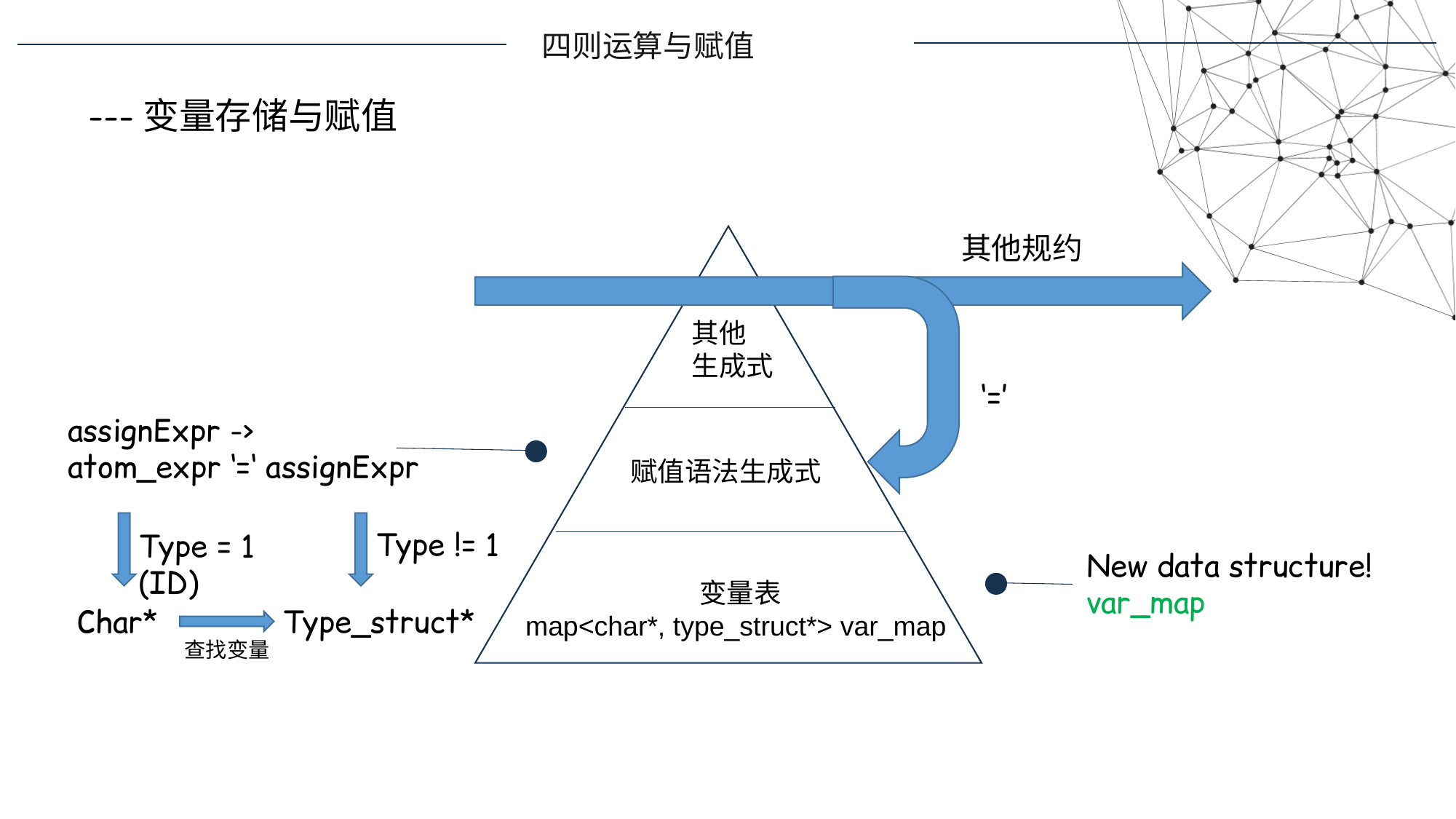

四则运算与赋值
---变量存储与赋值
其他规约

其他   生成式

‘=’
assignExpr -> 	  atom_expr ‘=‘ assignExpr

赋值语法生成式

Type != 1
Type = 1 (ID)
New data structure!
var_map
变量表
map<char*, type_struct*> var_map

Type_struct*
Char*

查找变量